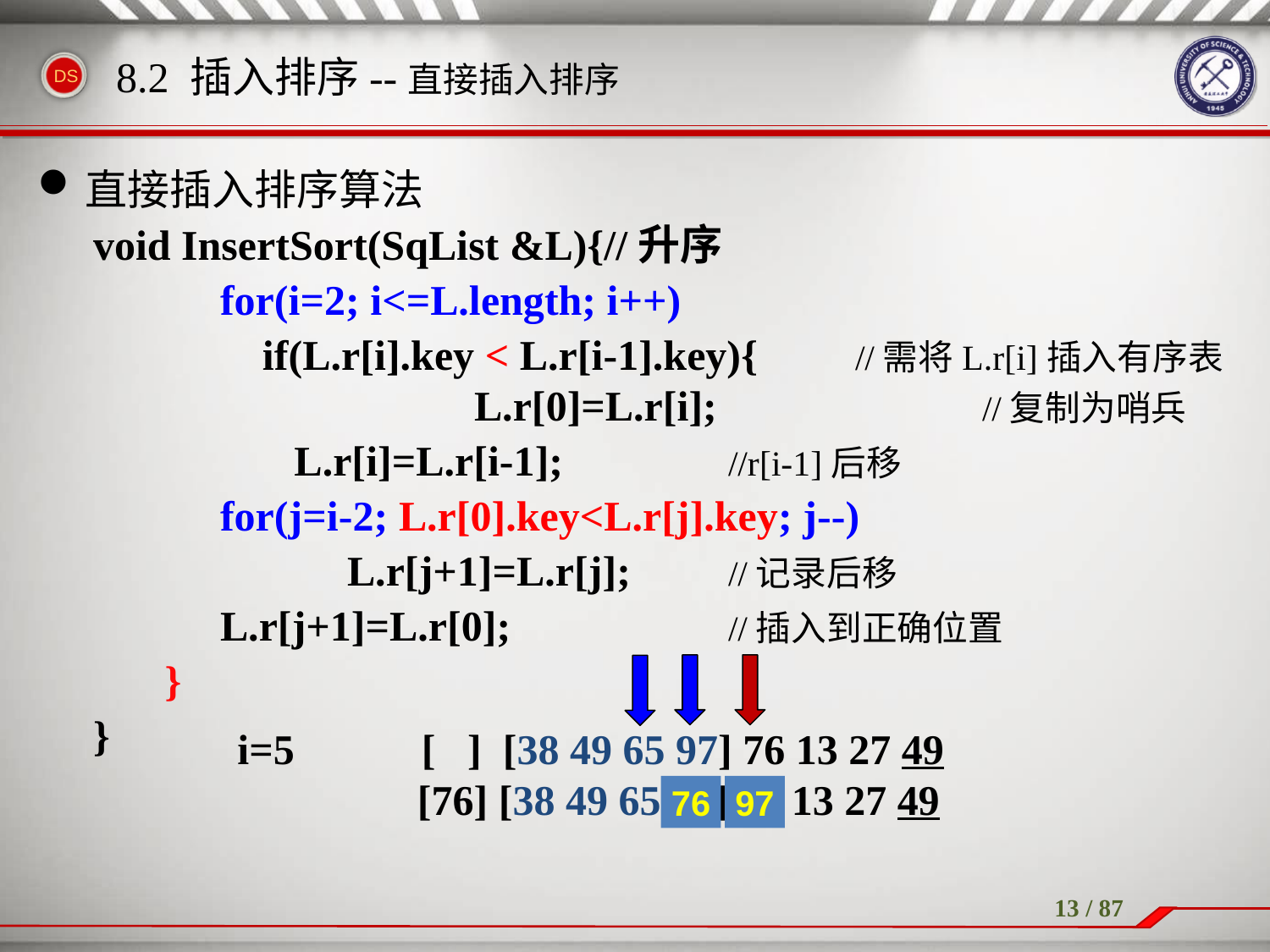

8.2 插入排序--直接插入排序
直接插入排序算法
void InsertSort(SqList &L){//升序
	for(i=2; i<=L.length; i++)
	    if(L.r[i].key < L.r[i-1].key){	//需将L.r[i]插入有序表			L.r[0]=L.r[i];			//复制为哨兵
 L.r[i]=L.r[i-1];		//r[i-1]后移
　　	for(j=i-2; L.r[0].key<L.r[j].key; j--)
　　		L.r[j+1]=L.r[j];	//记录后移
　　	L.r[j+1]=L.r[0];		//插入到正确位置
　  }
}

i=5            [   ]  [38 49 65 97] 76 13 27 49
                 [76] [38 49 65 97] 76 13 27 49
76
97